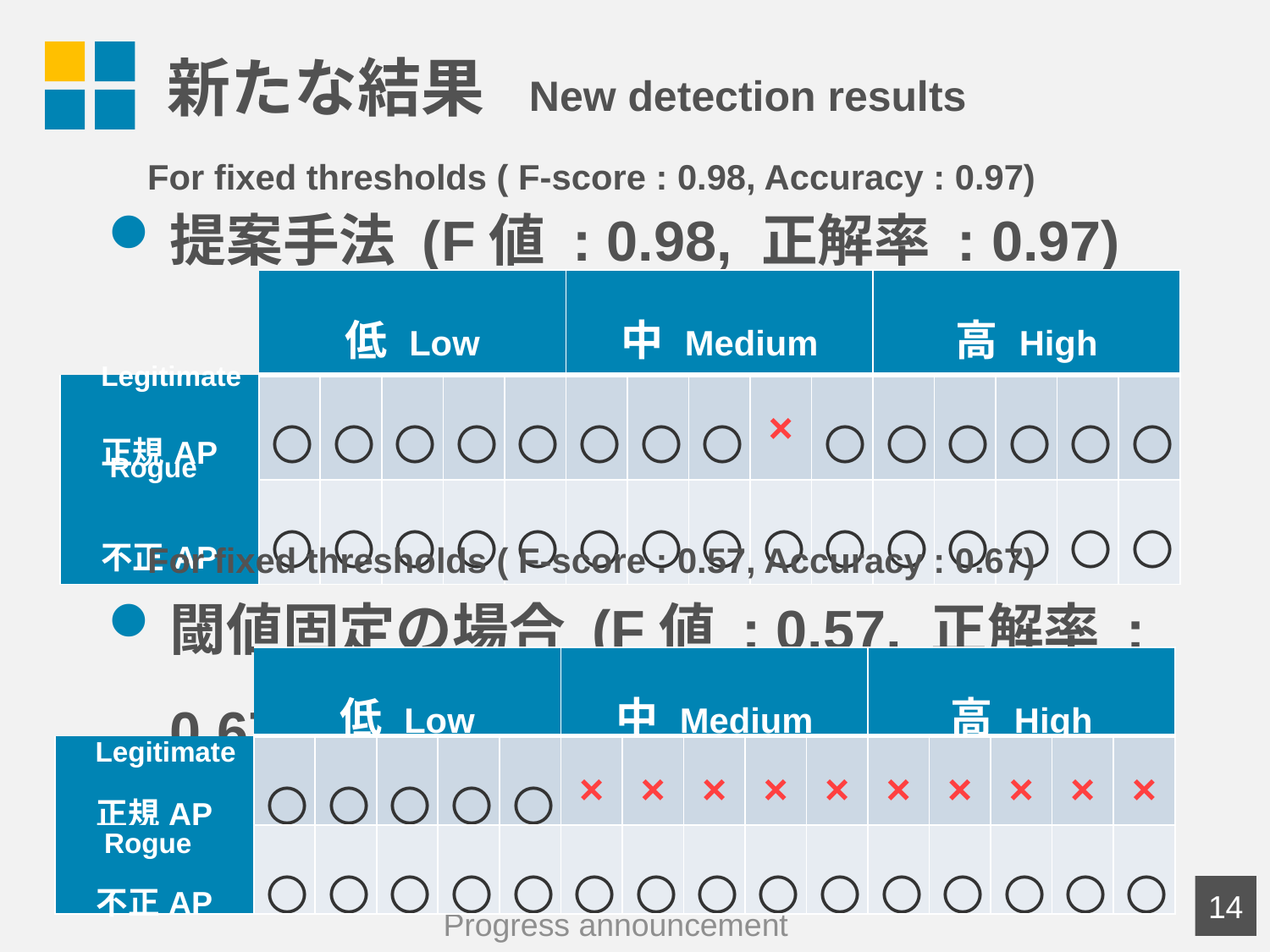

# 新たな結果  New detection results
For fixed thresholds ( F-score : 0.98, Accuracy : 0.97)
提案手法 (F値 : 0.98, 正解率 : 0.97)

閾値固定の場合 (F値 : 0.57, 正解率 : 0.67)

|  | 低 Low |  |  |  |  | 中 Medium |  |  |  |  | 高 High |  |  |  |  |
| --- | --- | --- | --- | --- | --- | --- | --- | --- | --- | --- | --- | --- | --- | --- | --- |
| 正規AP | 〇 | 〇 | 〇 | 〇 | 〇 | 〇 | 〇 | 〇 | × | 〇 | 〇 | 〇 | 〇 | 〇 | 〇 |
| 不正AP | 〇 | 〇 | 〇 | 〇 | 〇 | 〇 | 〇 | 〇 | 〇 | 〇 | 〇 | 〇 | 〇 | 〇 | 〇 |
Legitimate
Rogue
For fixed thresholds ( F-score : 0.57, Accuracy : 0.67)
|  | 低 Low |  |  |  |  | 中 Medium |  |  |  |  | 高 High |  |  |  |  |
| --- | --- | --- | --- | --- | --- | --- | --- | --- | --- | --- | --- | --- | --- | --- | --- |
| 正規AP | 〇 | 〇 | 〇 | 〇 | 〇 | × | × | × | × | × | × | × | × | × | × |
| 不正AP | 〇 | 〇 | 〇 | 〇 | 〇 | 〇 | 〇 | 〇 | 〇 | 〇 | 〇 | 〇 | 〇 | 〇 | 〇 |
Legitimate
Rogue
14
Progress announcement